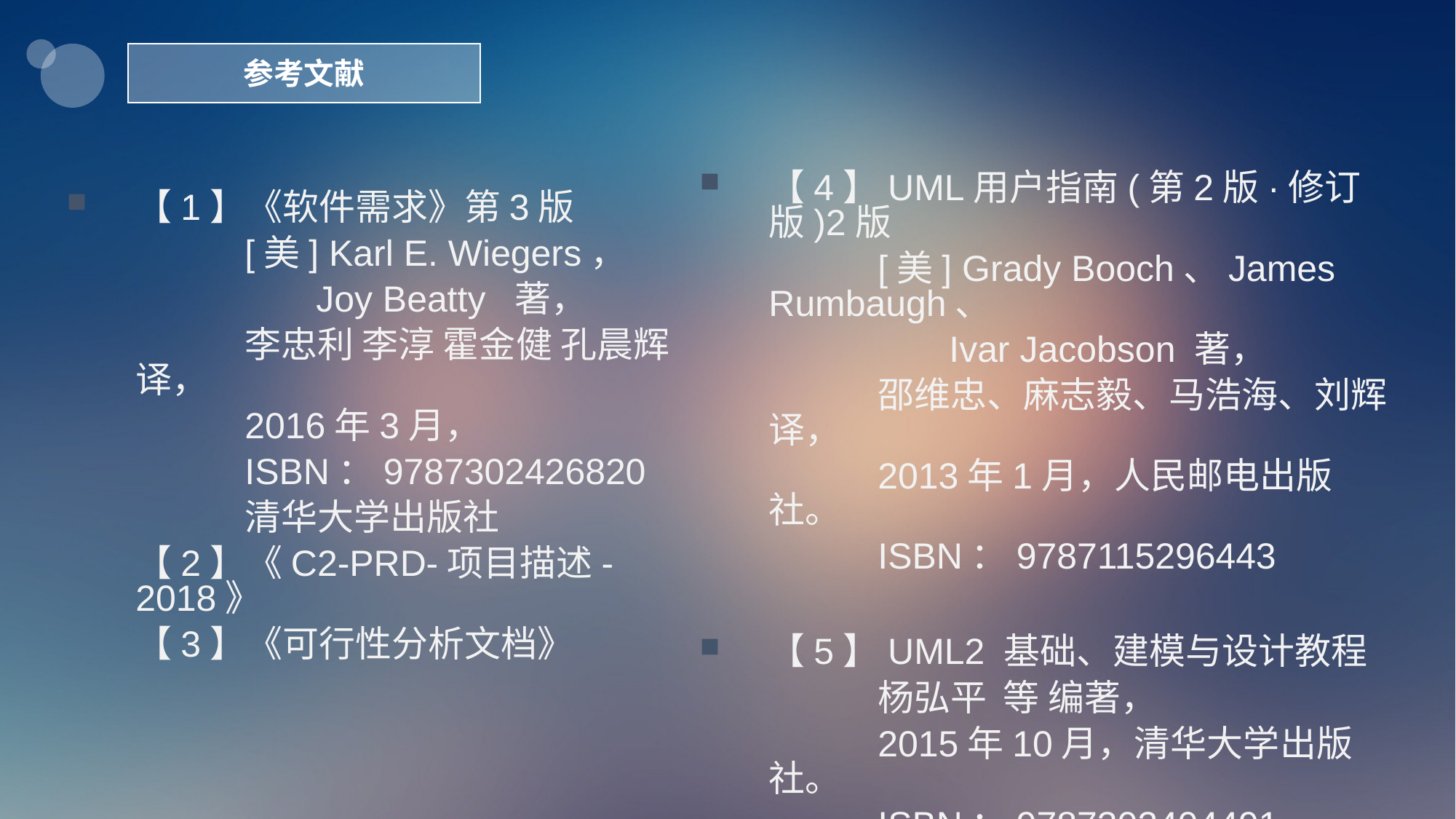

参考文献
【4】UML用户指南(第2版·修订版)2版
 		[美] Grady Booch、James Rumbaugh、
		       Ivar Jacobson 著，
		邵维忠、麻志毅、马浩海、刘辉 译，
		2013年1月，人民邮电出版社。
		ISBN：9787115296443

【5】UML2 基础、建模与设计教程
 		杨弘平  等 编著，
		2015年10月，清华大学出版社。
		ISBN：9787302404491
【1】《软件需求》第3版
		[美] Karl E. Wiegers，
		       Joy Beatty  著，
		李忠利 李淳 霍金健 孔晨辉 译，
		2016年3月，
		ISBN：9787302426820
		清华大学出版社
	【2】《C2-PRD-项目描述-2018》
	【3】《可行性分析文档》